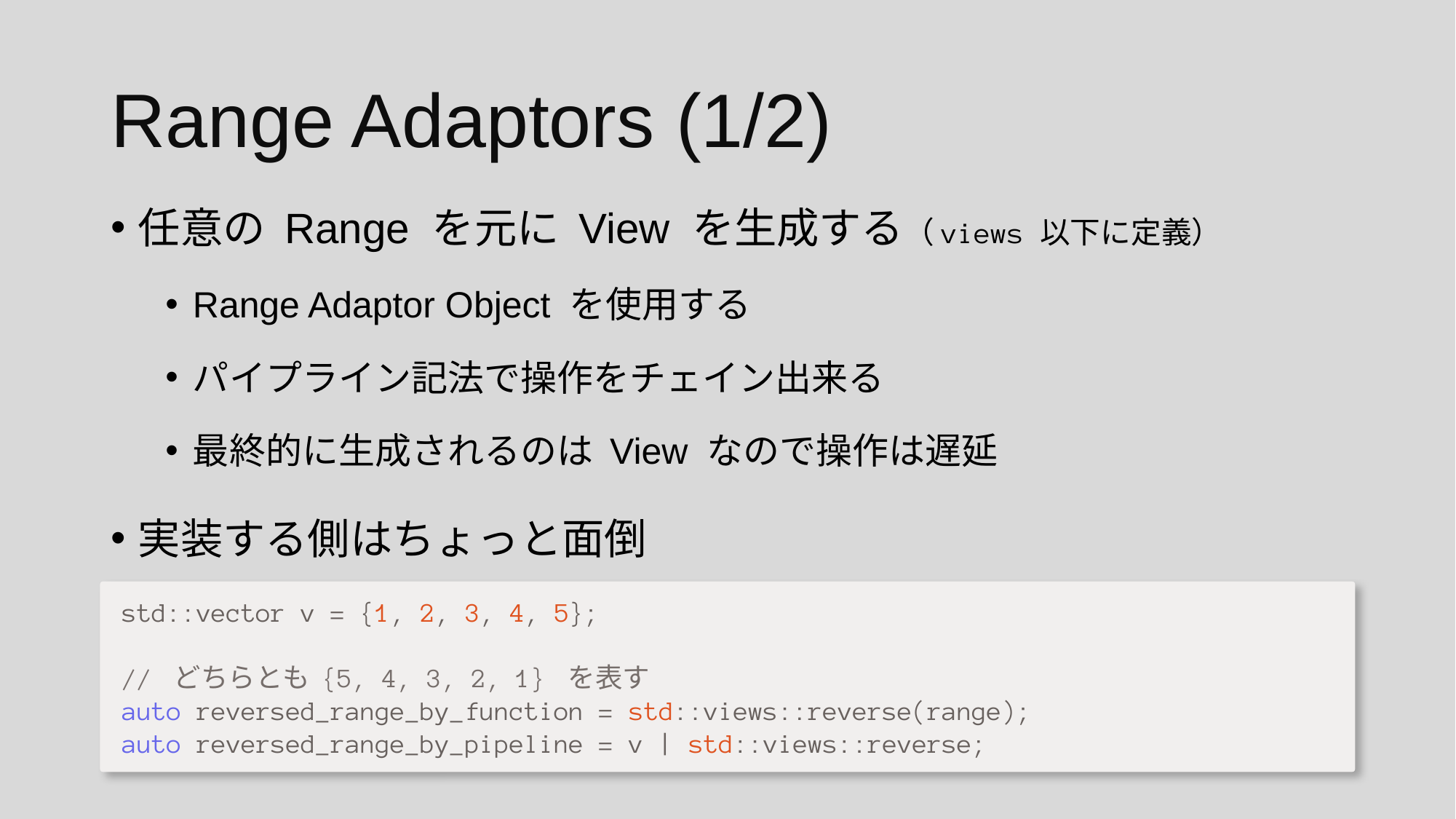

# Range Adaptors (1/2)
任意の Range を元に View を生成する（views 以下に定義）
Range Adaptor Object を使用する
パイプライン記法で操作をチェイン出来る
最終的に生成されるのは View なので操作は遅延
実装する側はちょっと面倒
std::vector v = {1, 2, 3, 4, 5};

// どちらとも {5, 4, 3, 2, 1} を表す
auto reversed_range_by_function = std::views::reverse(range);
auto reversed_range_by_pipeline = v | std::views::reverse;